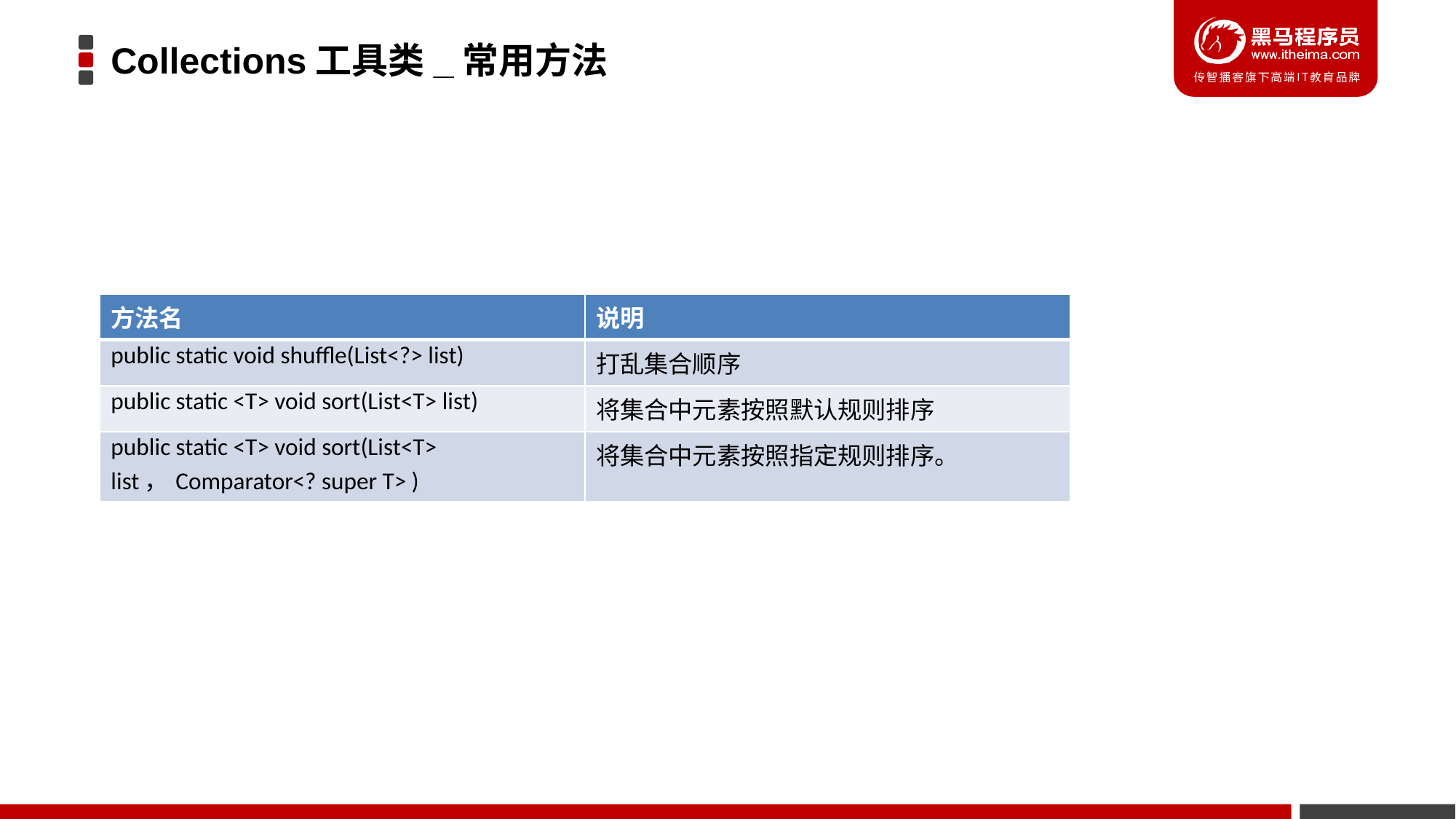

# Collections工具类_常用方法
| 方法名 | 说明 |
| --- | --- |
| public static void shuffle(List<?> list) | 打乱集合顺序 |
| public static <T> void sort(List<T> list) | 将集合中元素按照默认规则排序 |
| public static <T> void sort(List<T> list，Comparator<? super T> ) | 将集合中元素按照指定规则排序。 |